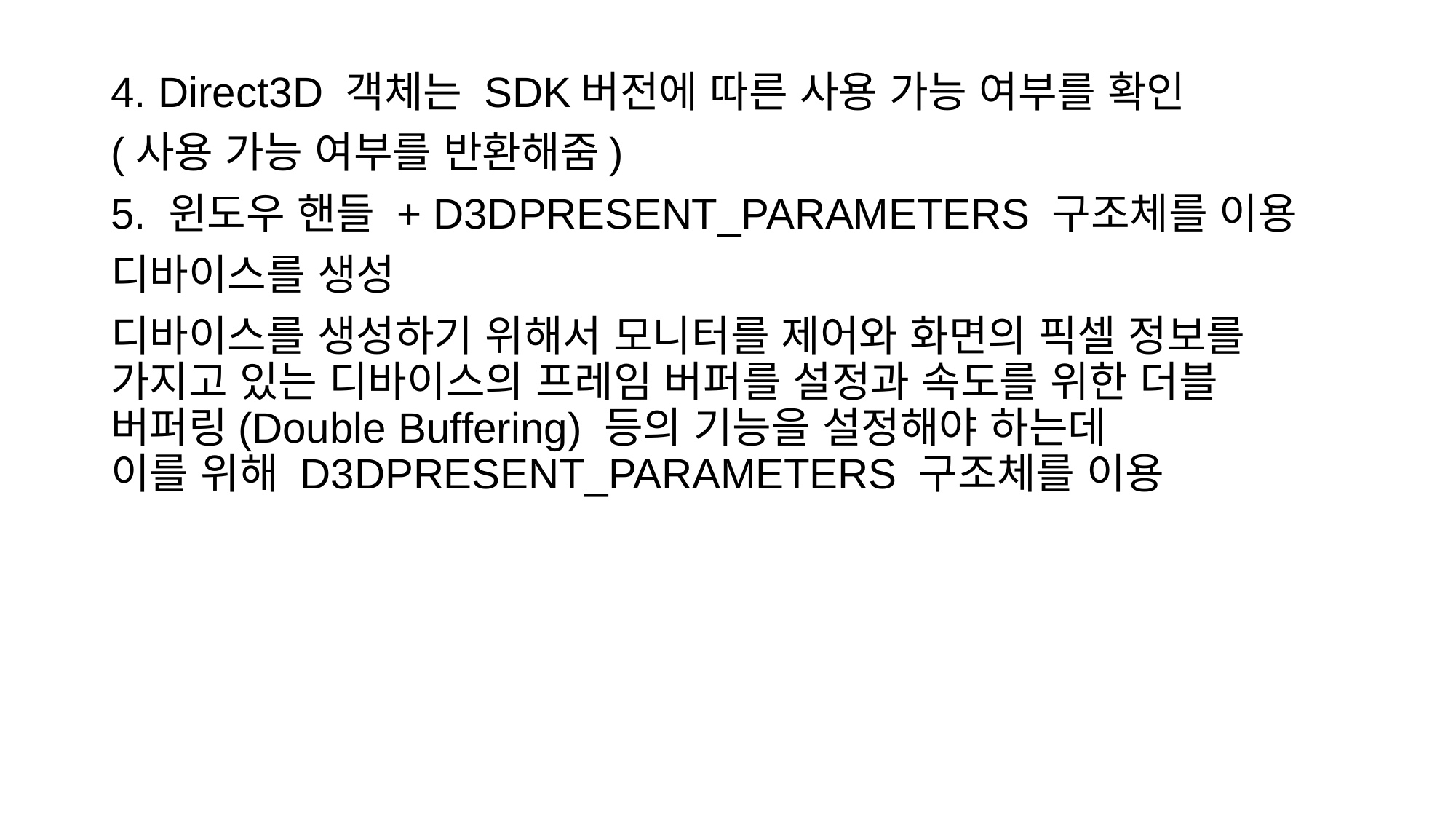

4. Direct3D 객체는 SDK버전에 따른 사용 가능 여부를 확인
(사용 가능 여부를 반환해줌)
5. 윈도우 핸들 + D3DPRESENT_PARAMETERS 구조체를 이용
디바이스를 생성
디바이스를 생성하기 위해서 모니터를 제어와 화면의 픽셀 정보를 가지고 있는 디바이스의 프레임 버퍼를 설정과 속도를 위한 더블 버퍼링(Double Buffering) 등의 기능을 설정해야 하는데 
이를 위해 D3DPRESENT_PARAMETERS 구조체를 이용